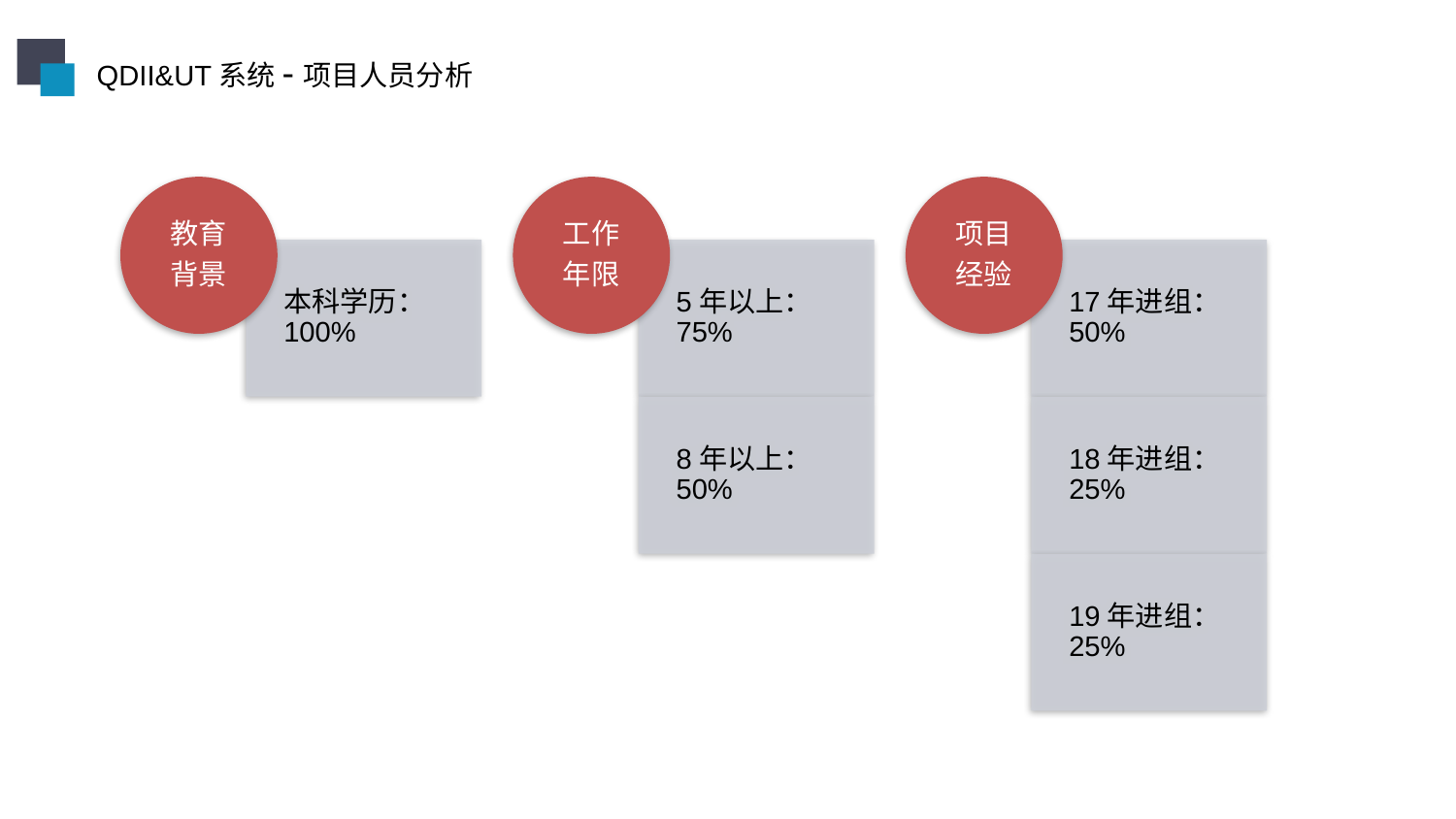

QDII&UT系统-项目人员分析
本科学历：100%
教育
背景
5年以上：75%
8年以上：50%
工作
年限
17年进组：50%
18年进组：25%
19年进组：25%
项目
经验